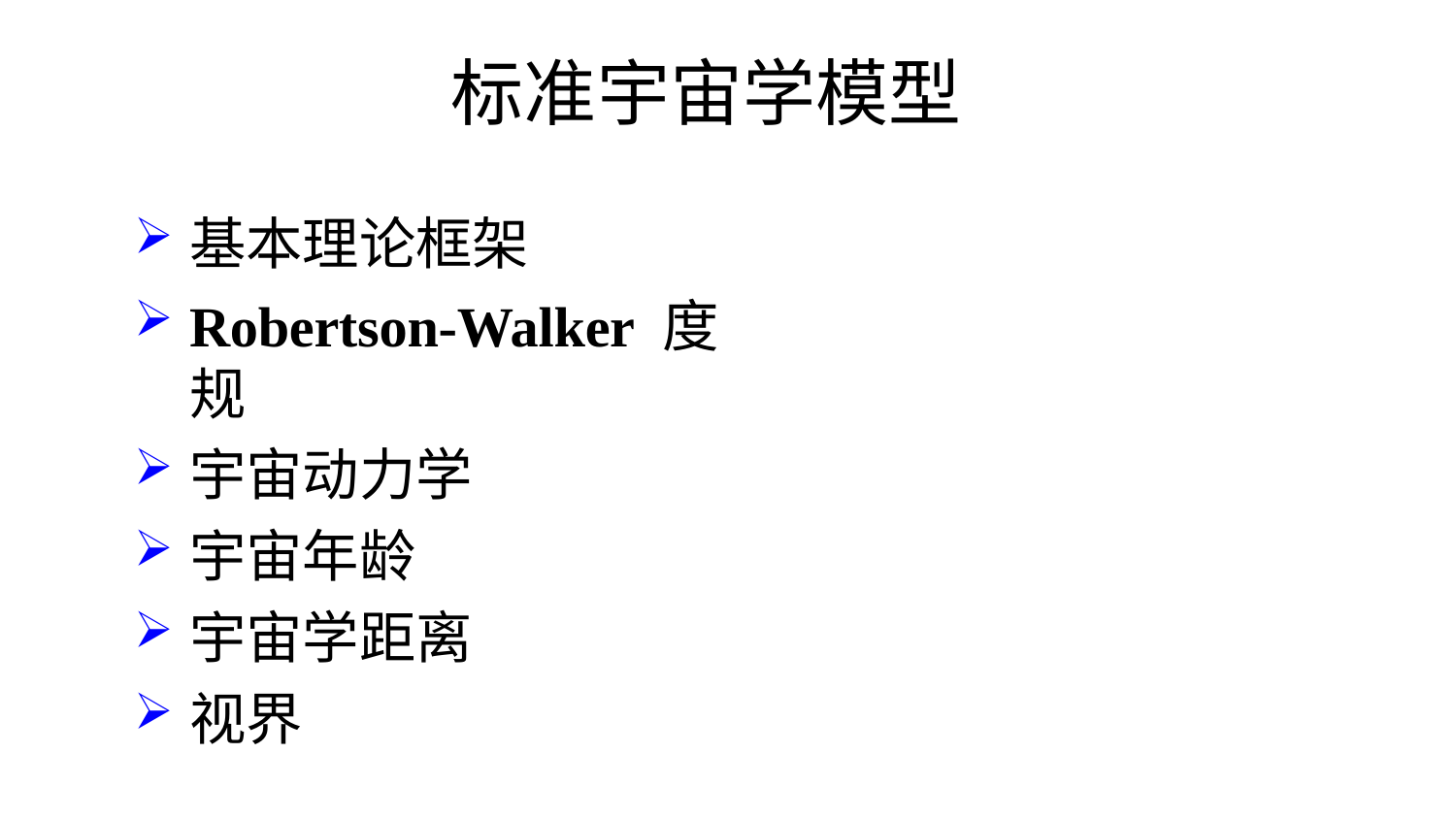

# 标准宇宙学模型
基本理论框架
Robertson-Walker 度规
宇宙动力学
宇宙年龄
宇宙学距离
视界